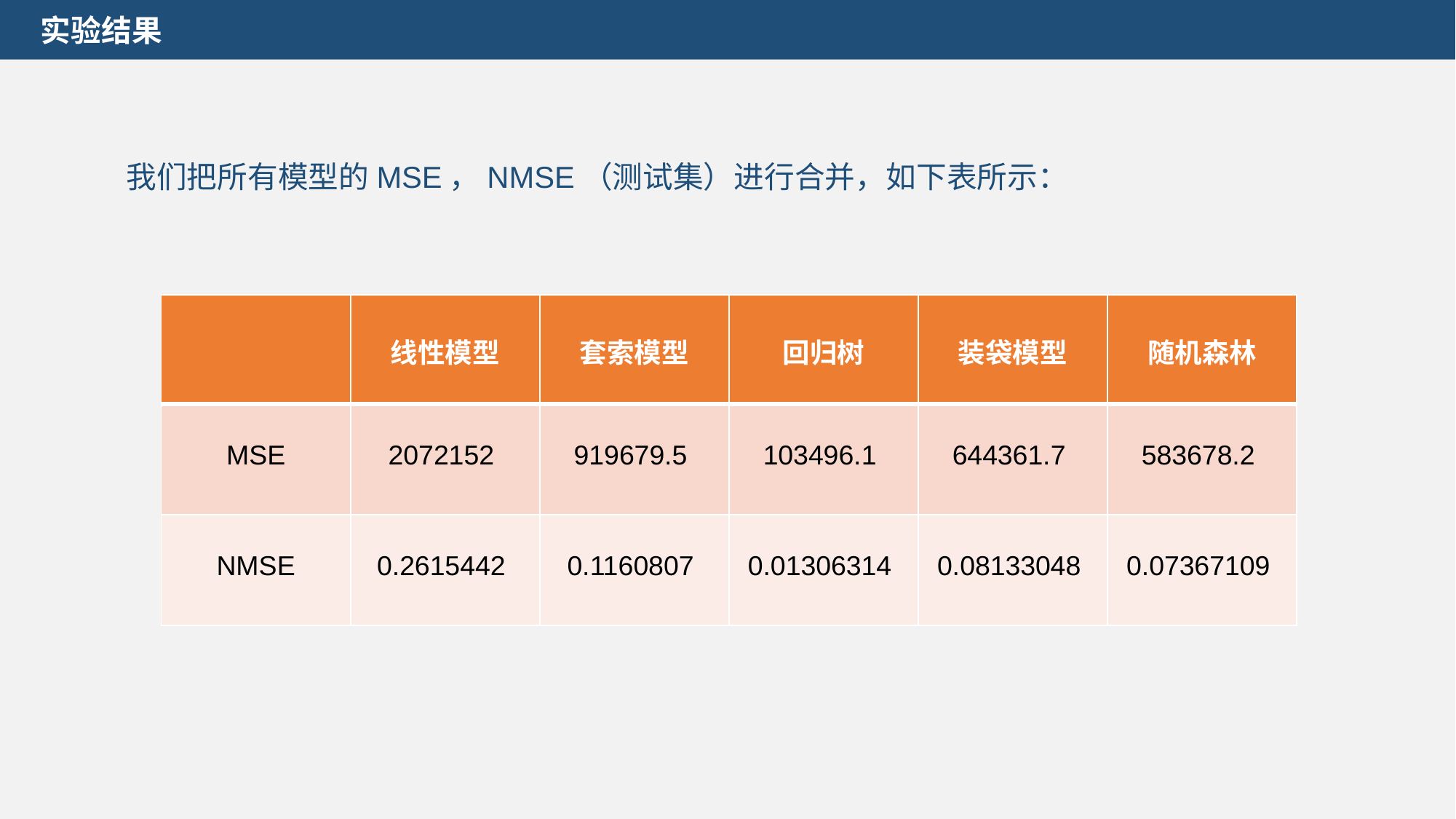

实验结果

我们把所有模型的MSE，NMSE（测试集）进行合并，如下表所示：
|  | 线性模型 | 套索模型 | 回归树 | 装袋模型 | 随机森林 |
| --- | --- | --- | --- | --- | --- |
| MSE | 2072152 | 919679.5 | 103496.1 | 644361.7 | 583678.2 |
| NMSE | 0.2615442 | 0.1160807 | 0.01306314 | 0.08133048 | 0.07367109 |